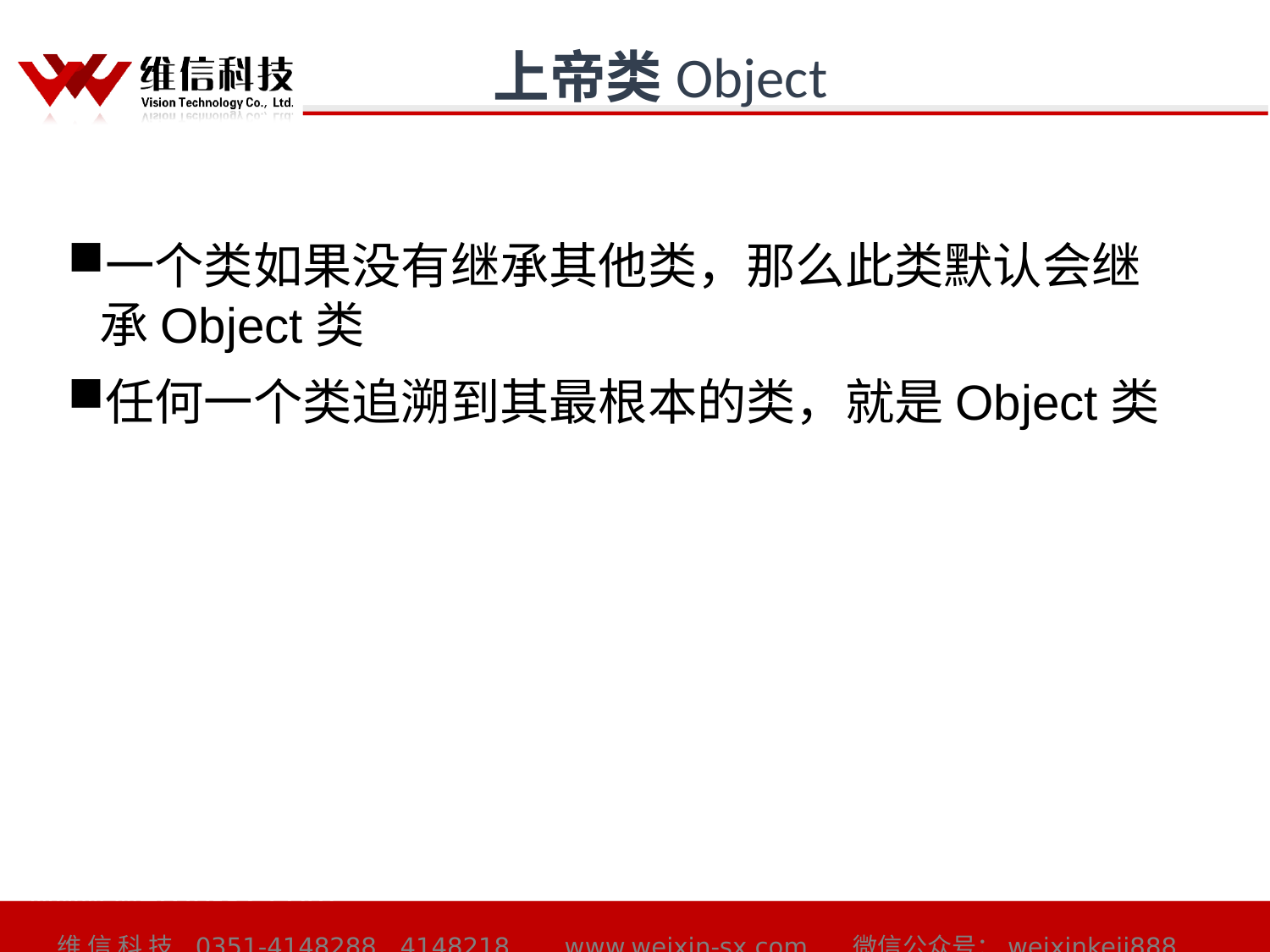

上帝类Object
一个类如果没有继承其他类，那么此类默认会继承Object类
任何一个类追溯到其最根本的类，就是Object类